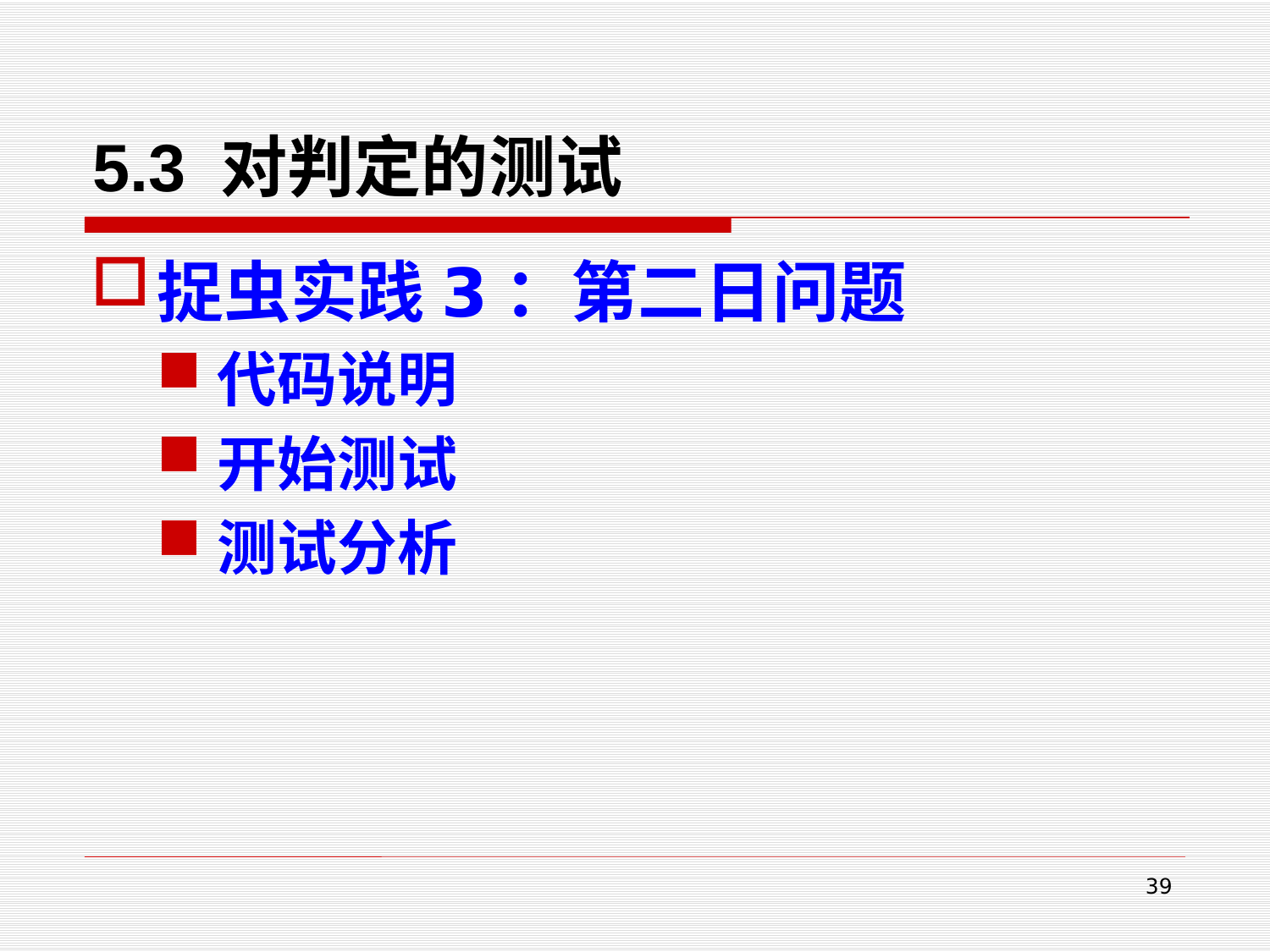

# 5.3 对判定的测试
捉虫实践3：第二日问题
代码说明
开始测试
测试分析
39